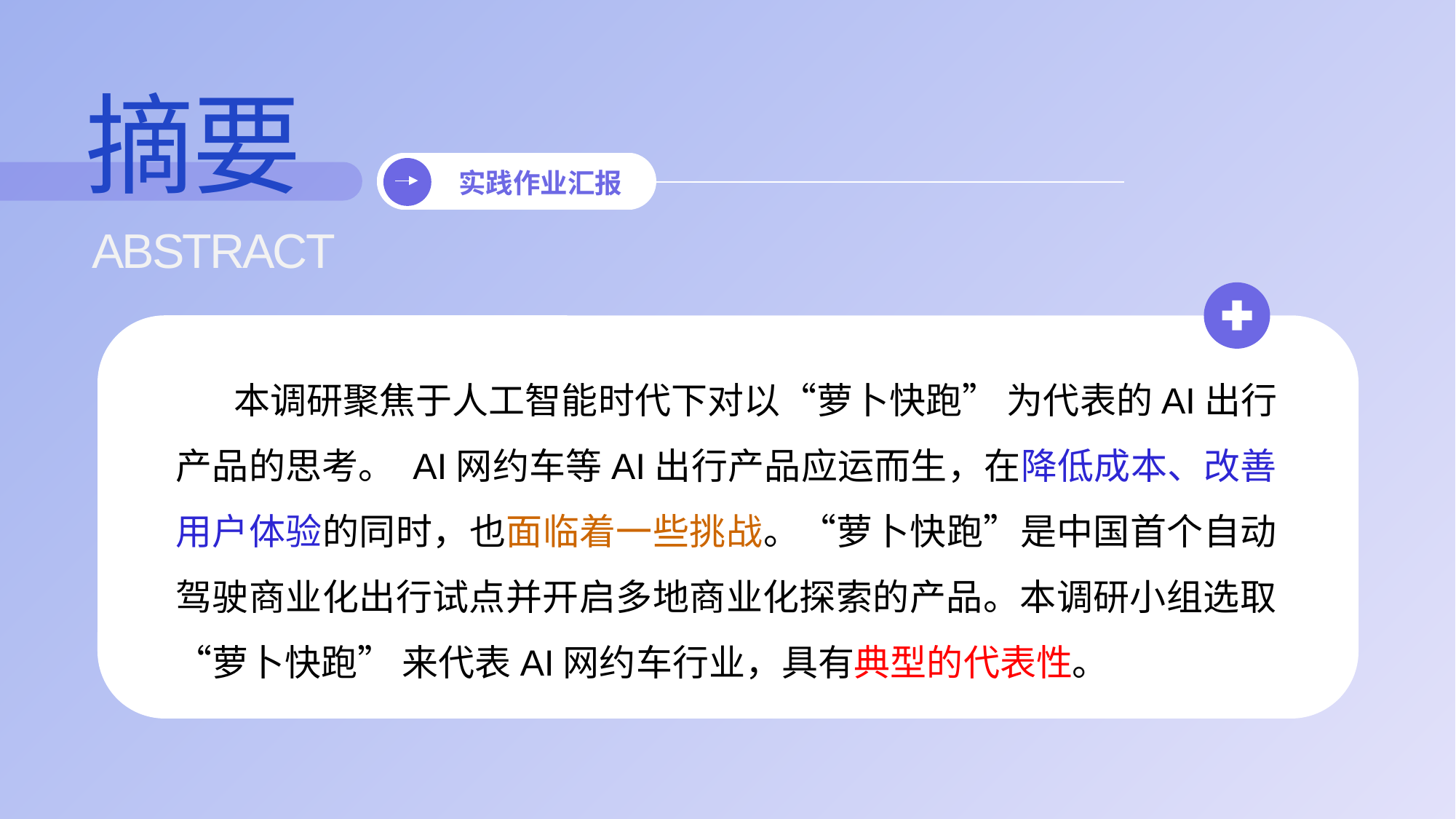

摘要

实践作业汇报

ABSTRACT

      本调研聚焦于人工智能时代下对以“萝卜快跑” 为代表的AI出行产品的思考。 AI网约车等AI出行产品应运而生，在降低成本、改善用户体验的同时，也面临着一些挑战。“萝卜快跑”是中国首个自动驾驶商业化出行试点并开启多地商业化探索的产品。本调研小组选取“萝卜快跑” 来代表AI网约车行业，具有典型的代表性。